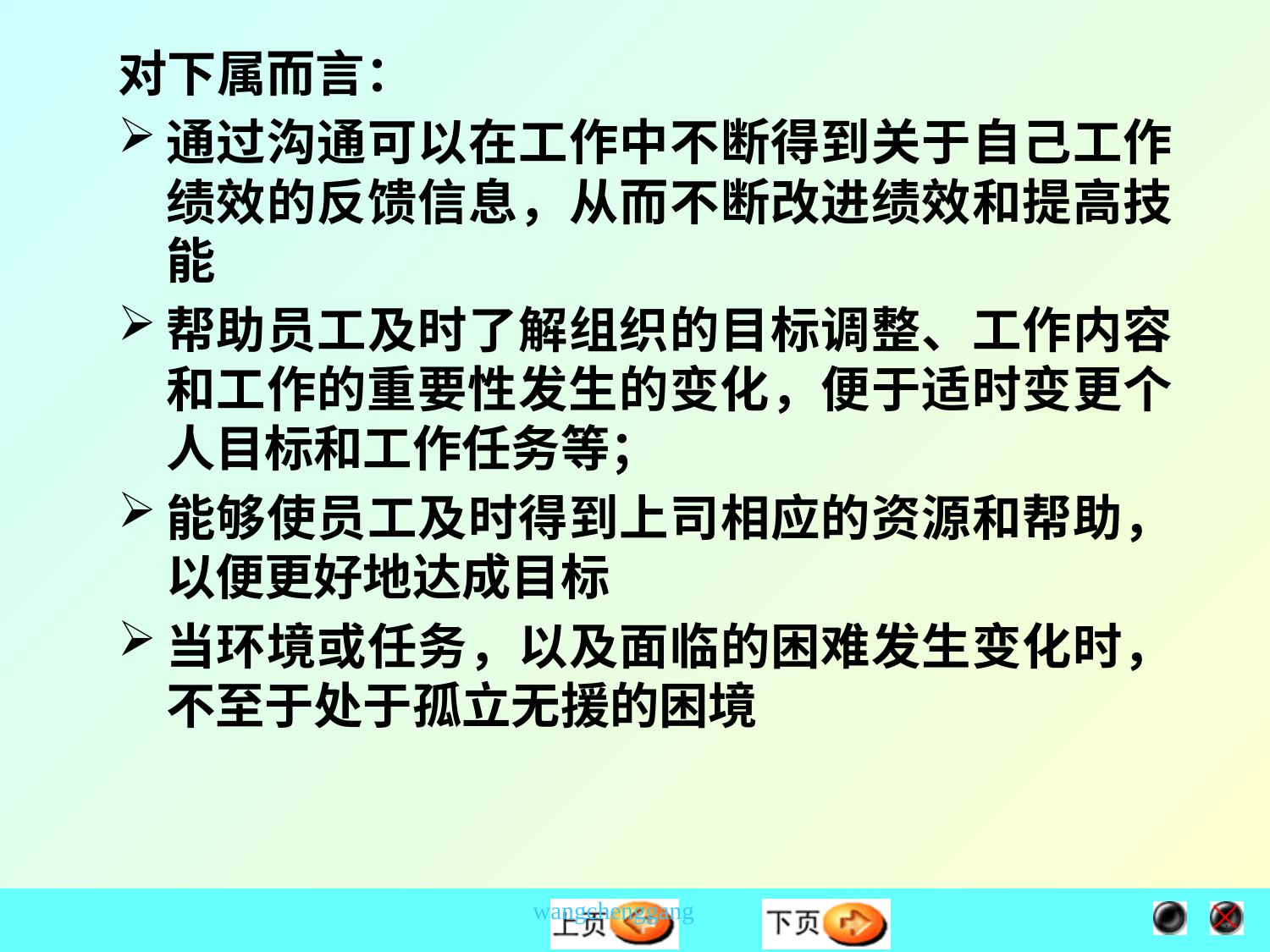

对下属而言：
通过沟通可以在工作中不断得到关于自己工作绩效的反馈信息，从而不断改进绩效和提高技能
帮助员工及时了解组织的目标调整、工作内容和工作的重要性发生的变化，便于适时变更个人目标和工作任务等；
能够使员工及时得到上司相应的资源和帮助，以便更好地达成目标
当环境或任务，以及面临的困难发生变化时，不至于处于孤立无援的困境
wangchenggang